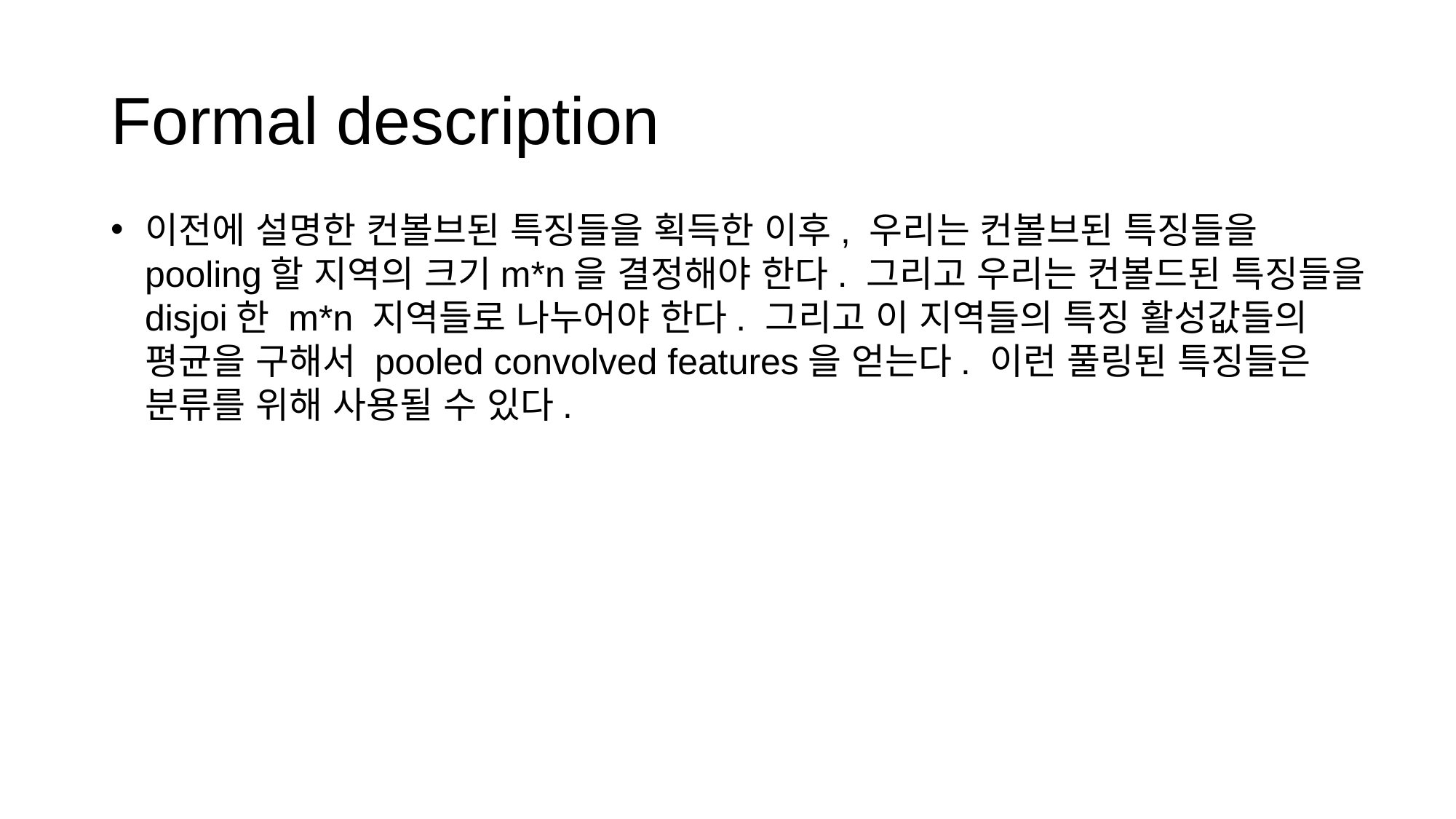

# Formal description
이전에 설명한 컨볼브된 특징들을 획득한 이후, 우리는 컨볼브된 특징들을 pooling할 지역의 크기m*n을 결정해야 한다. 그리고 우리는 컨볼드된 특징들을 disjoi한 m*n 지역들로 나누어야 한다. 그리고 이 지역들의 특징 활성값들의 평균을 구해서 pooled convolved features을 얻는다. 이런 풀링된 특징들은 분류를 위해 사용될 수 있다.